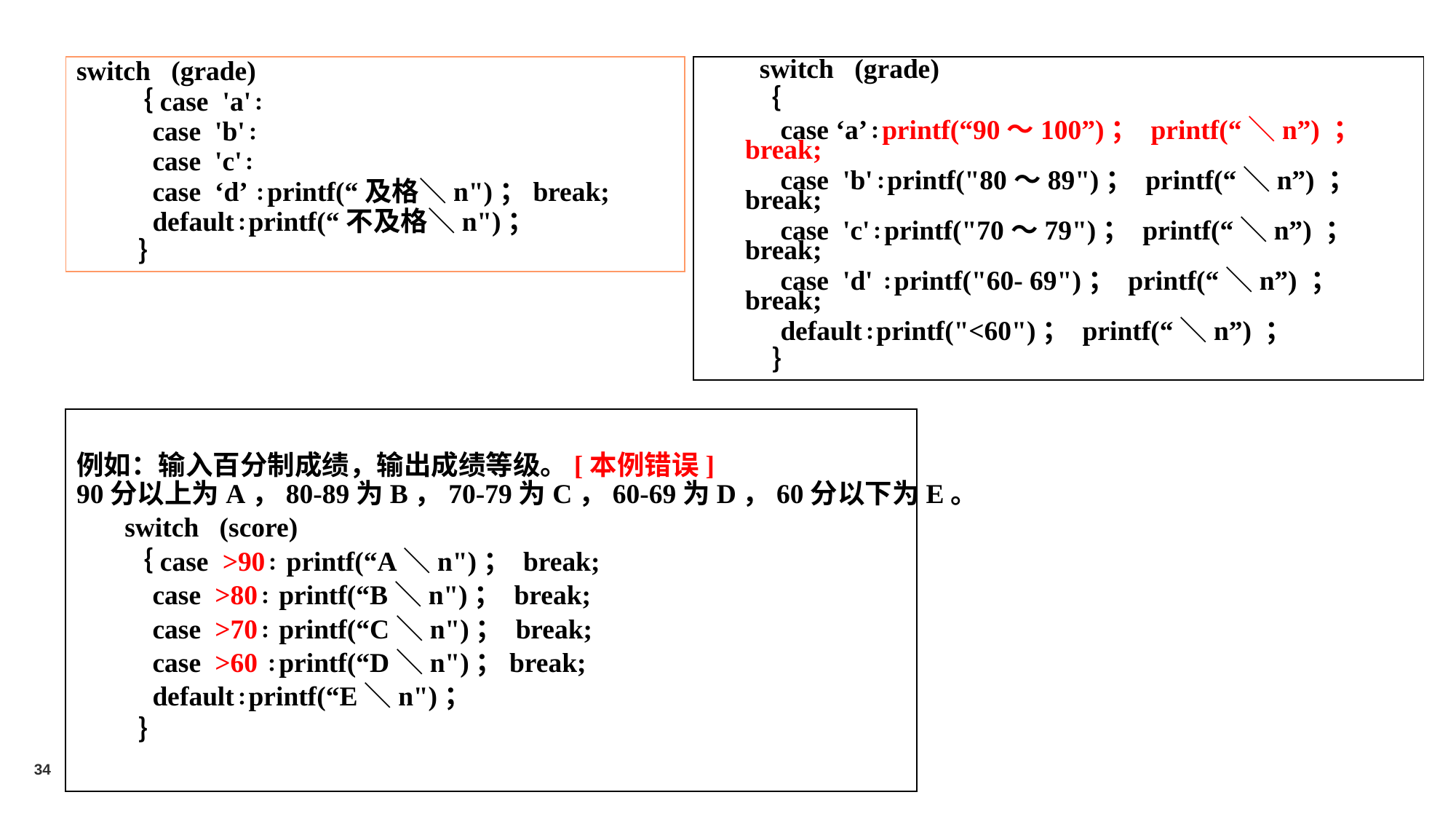

switch   (grade)
       ｛case  'a'∶
           case  'b'∶
           case  'c'∶
           case  ‘d’ ∶printf(“及格＼n")；break;
           default∶printf(“不及格＼n")；
         ｝
        switch   (grade)
       ｛
           case ‘a’∶printf(“90～100”)； printf(“＼n”) ；break;
           case  'b'∶printf("80～89")； printf(“＼n”) ； break;
           case  'c'∶printf("70～79")； printf(“＼n”) ； break;
           case  'd' ∶printf("60- 69")； printf(“＼n”) ； break;
           default∶printf("<60")； printf(“＼n”) ；
          ｝
例如：输入百分制成绩，输出成绩等级。[本例错误]
90分以上为A，80-89为B，70-79为C，60-69为D，60分以下为E。
       switch   (score)
       ｛case  >90∶ printf(“A＼n")； break;
           case  >80∶ printf(“B＼n")； break;
           case  >70∶ printf(“C＼n")； break;
           case  >60 ∶printf(“D＼n")；break;
           default∶printf(“E＼n")；
         ｝
34